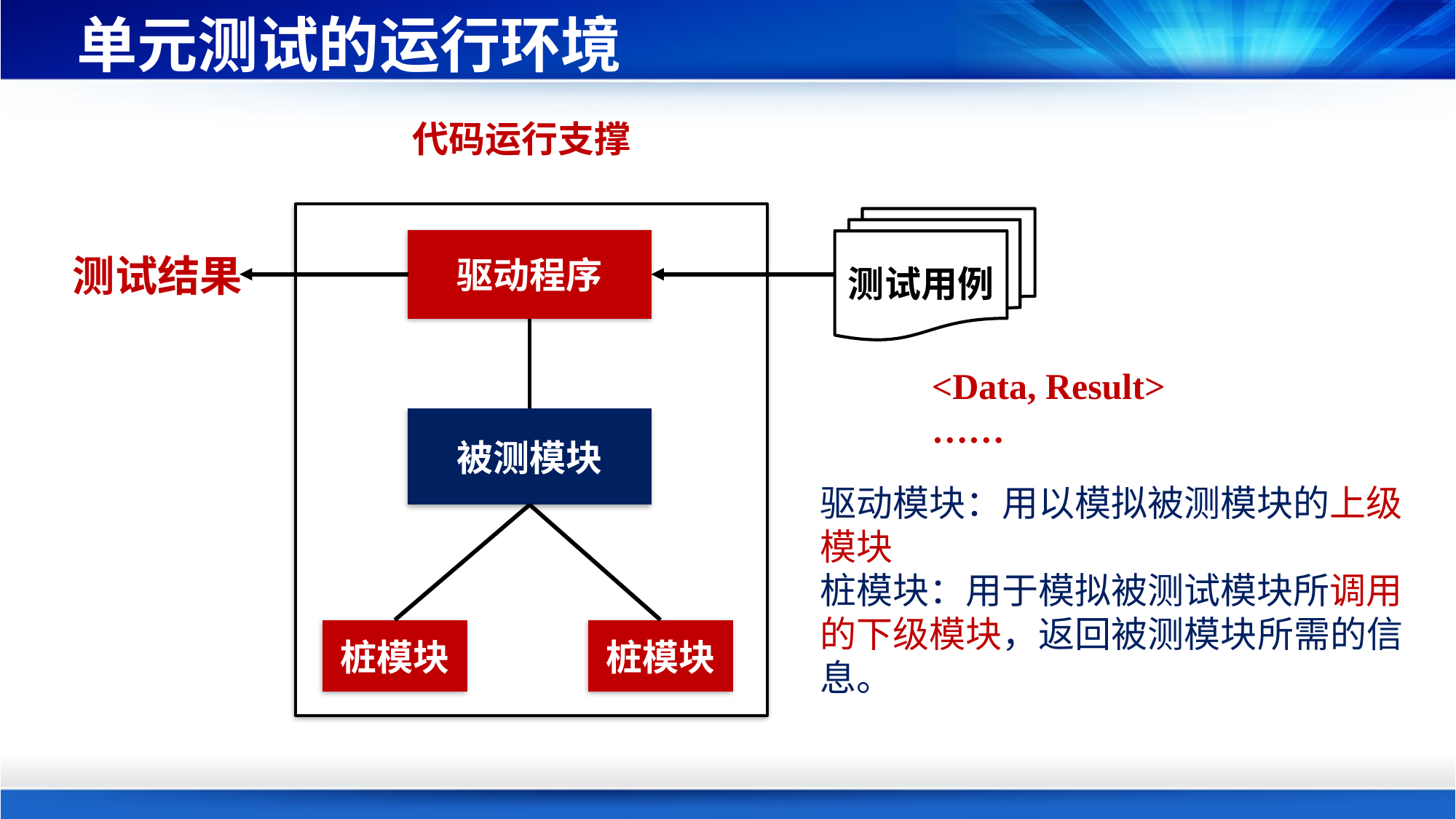

# 单元测试的运行环境
代码运行支撑

测试用例
驱动程序
测试结果
被测模块
桩模块
桩模块
<Data, Result>
……
驱动模块：用以模拟被测模块的上级模块
桩模块：用于模拟被测试模块所调用的下级模块，返回被测模块所需的信息。